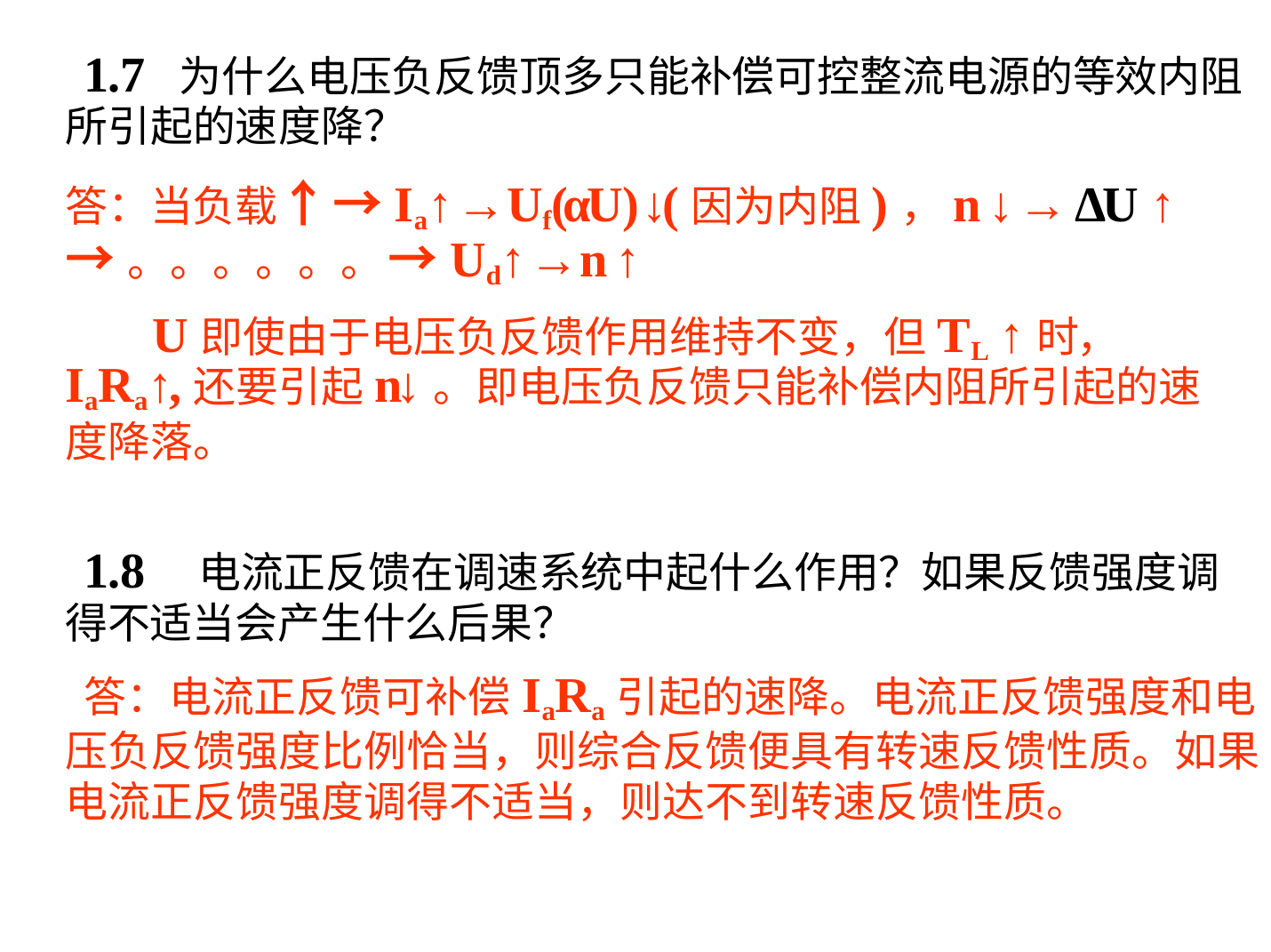

# 1.7	为什么电压负反馈顶多只能补偿可控整流电源的等效内阻
所引起的速度降？
答：当负载↑ →Ia↑ →Uf(αU) ↓(因为内阻)，n ↓ → ΔU ↑
→。。。。。。 →Ud↑ →n ↑
U即使由于电压负反馈作用维持不变，但TL ↑时， IaRa↑,还要引起n↓。即电压负反馈只能补偿内阻所引起的速度降落。

1.8	电流正反馈在调速系统中起什么作用？如果反馈强度调得不适当会产生什么后果？
答：电流正反馈可补偿IaRa引起的速降。电流正反馈强度和电压负反馈强度比例恰当，则综合反馈便具有转速反馈性质。如果电流正反馈强度调得不适当，则达不到转速反馈性质。